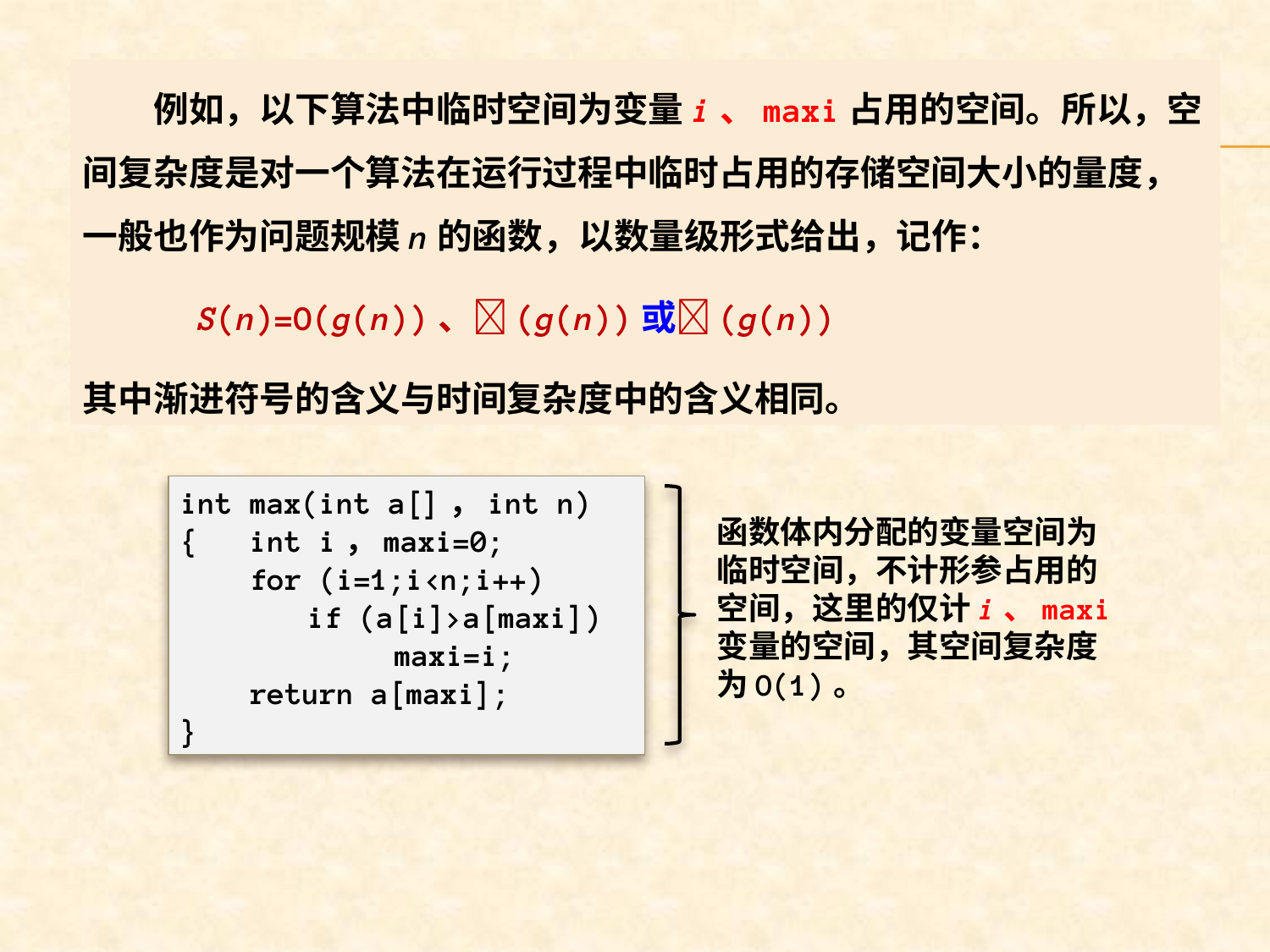

例如，以下算法中临时空间为变量i、maxi占用的空间。所以，空间复杂度是对一个算法在运行过程中临时占用的存储空间大小的量度，一般也作为问题规模n的函数，以数量级形式给出，记作：
      S(n)=O(g(n))、Ω(g(n))或Θ(g(n))
其中渐进符号的含义与时间复杂度中的含义相同。

int max(int a[]，int n)
{   int i，maxi=0;
    for (i=1;i<n;i++)
	if (a[i]>a[maxi])
	     maxi=i;
    return a[maxi];
}

函数体内分配的变量空间为临时空间，不计形参占用的空间，这里的仅计i、maxi变量的空间，其空间复杂度为O(1)。